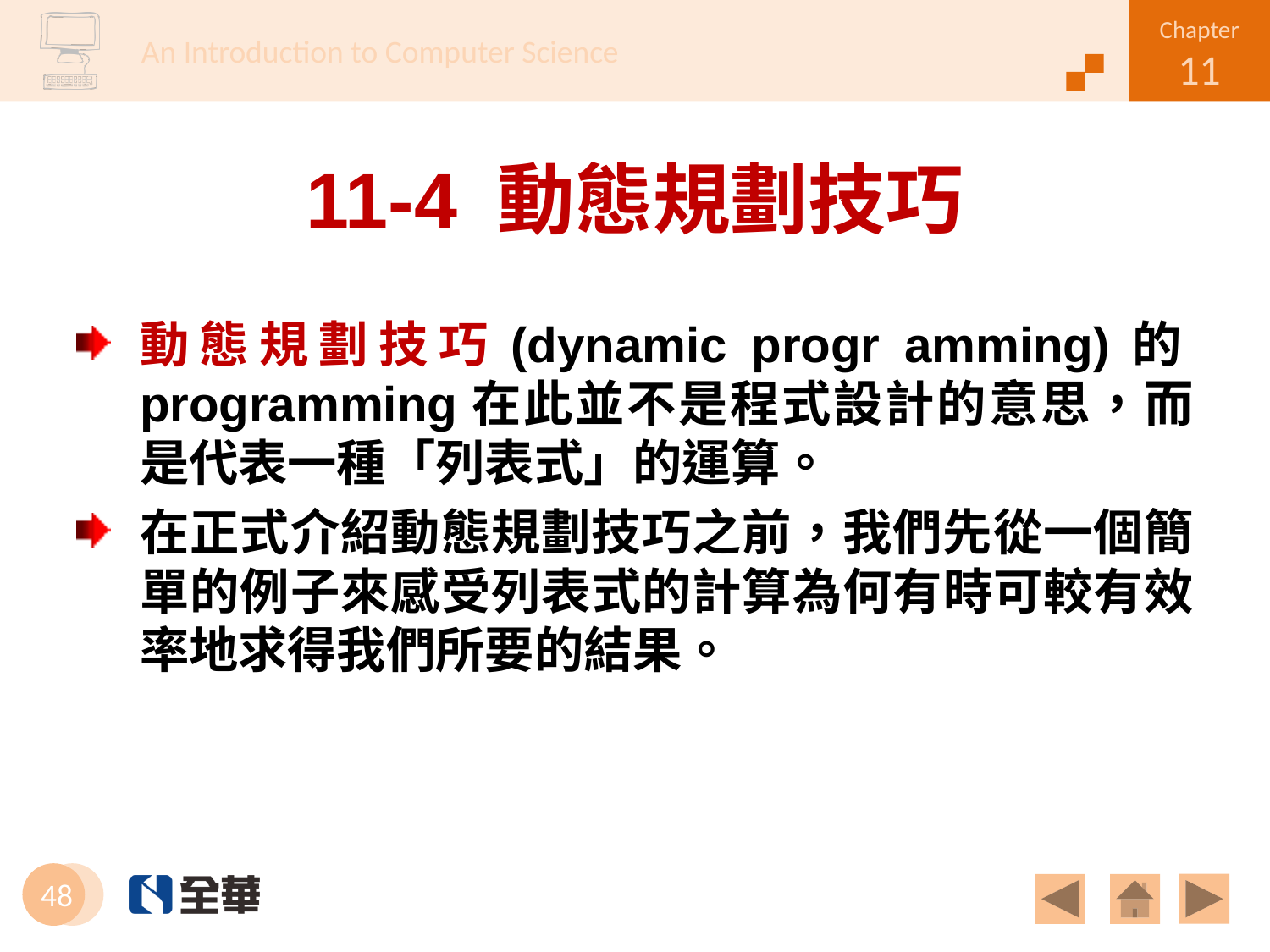

# 11-4 動態規劃技巧
動態規劃技巧(dynamic progr amming)的programming在此並不是程式設計的意思，而是代表一種「列表式」的運算。
在正式介紹動態規劃技巧之前，我們先從一個簡單的例子來感受列表式的計算為何有時可較有效率地求得我們所要的結果。